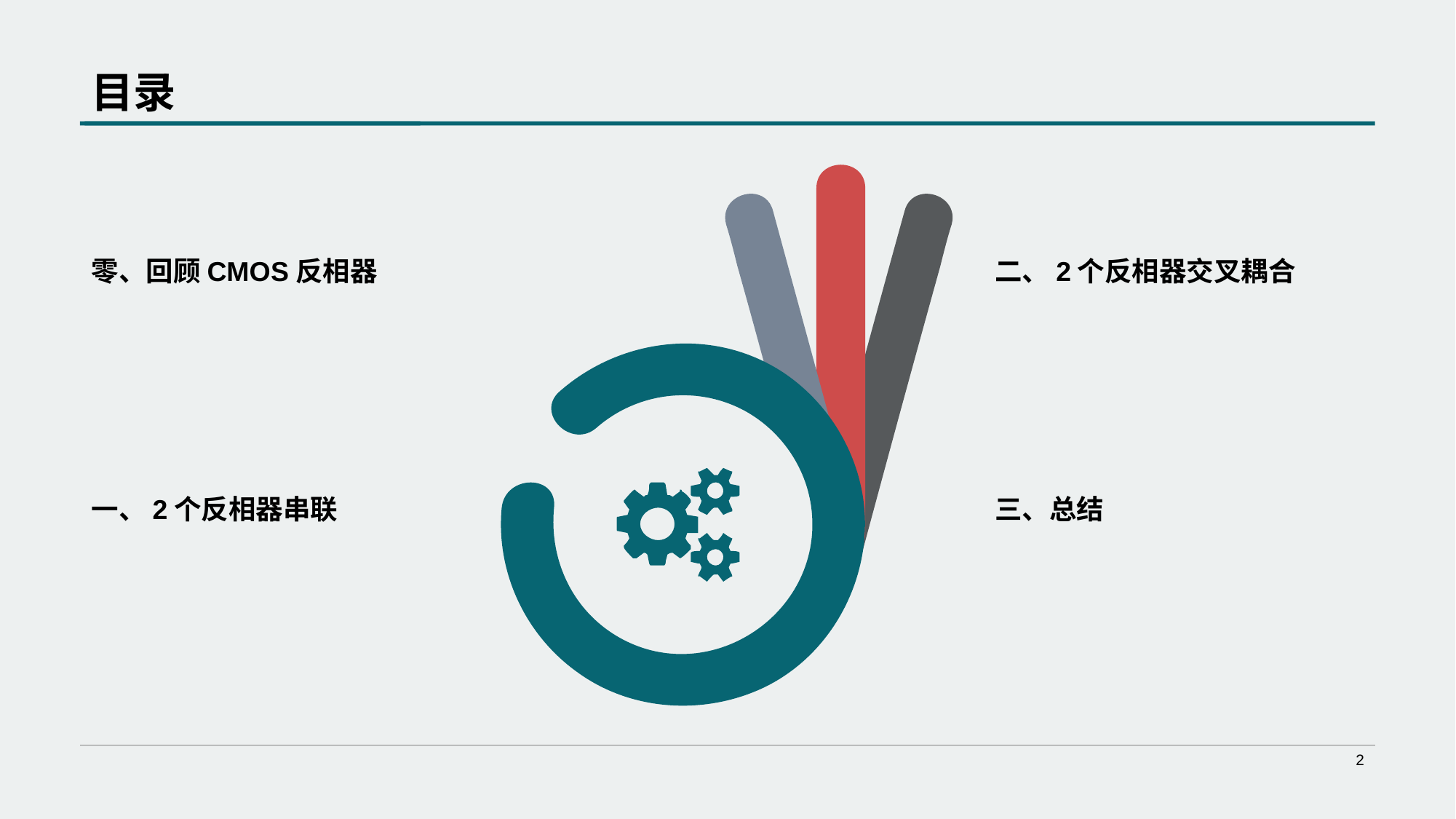

# 目录

零、回顾CMOS反相器

二、2个反相器交叉耦合

一、2个反相器串联

三、总结

2